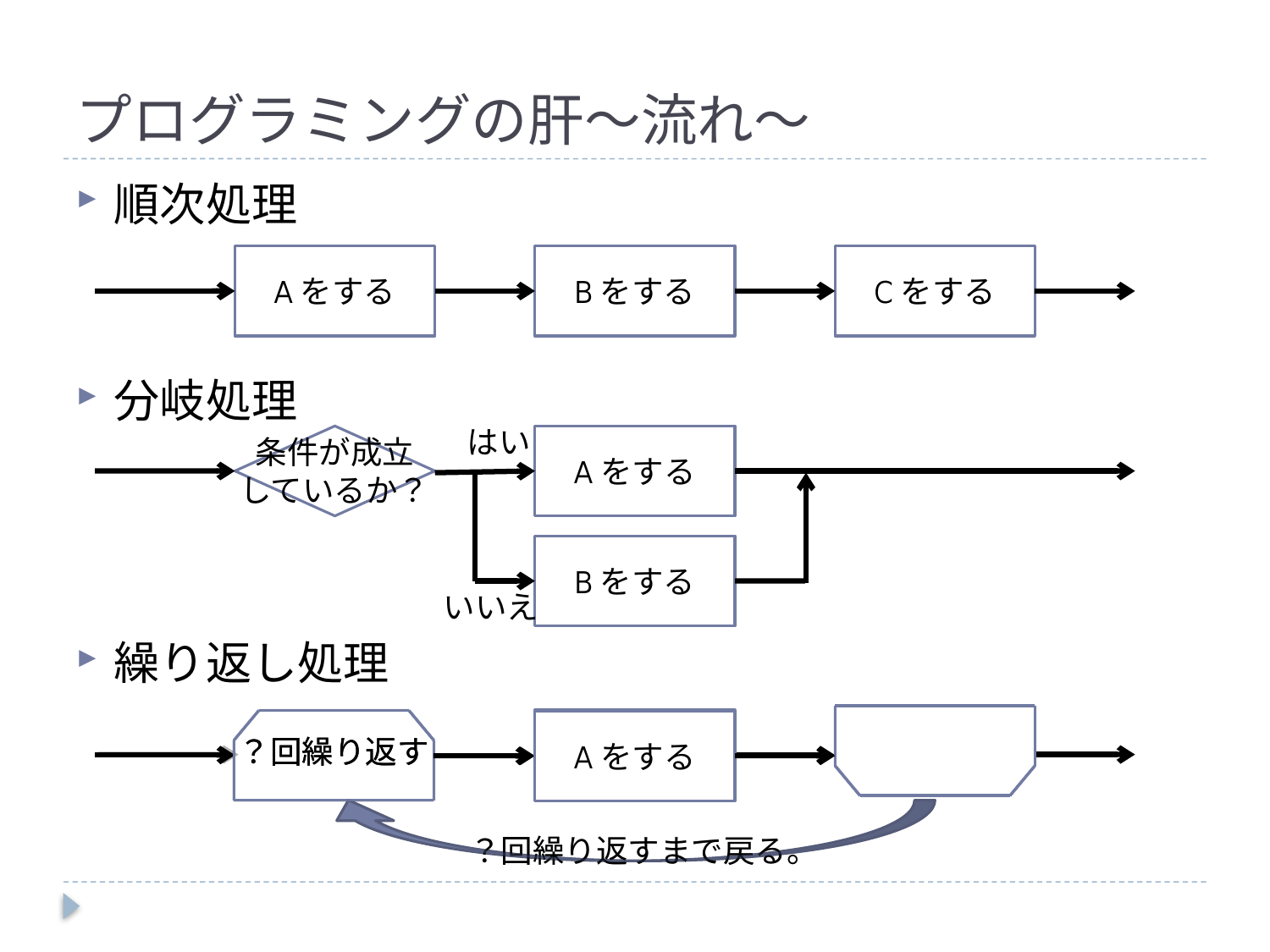

# プログラミングの肝～流れ～
順次処理

分岐処理

繰り返し処理

Aをする
Bをする
Cをする
はい
条件が成立
しているか？

Aをする
いいえ
Bをする
Aをする
？回繰り返す

？回繰り返す

？回繰り返す

Aをする
Aをする

？回繰り返すまで戻る。

？回繰り返すまで戻る。